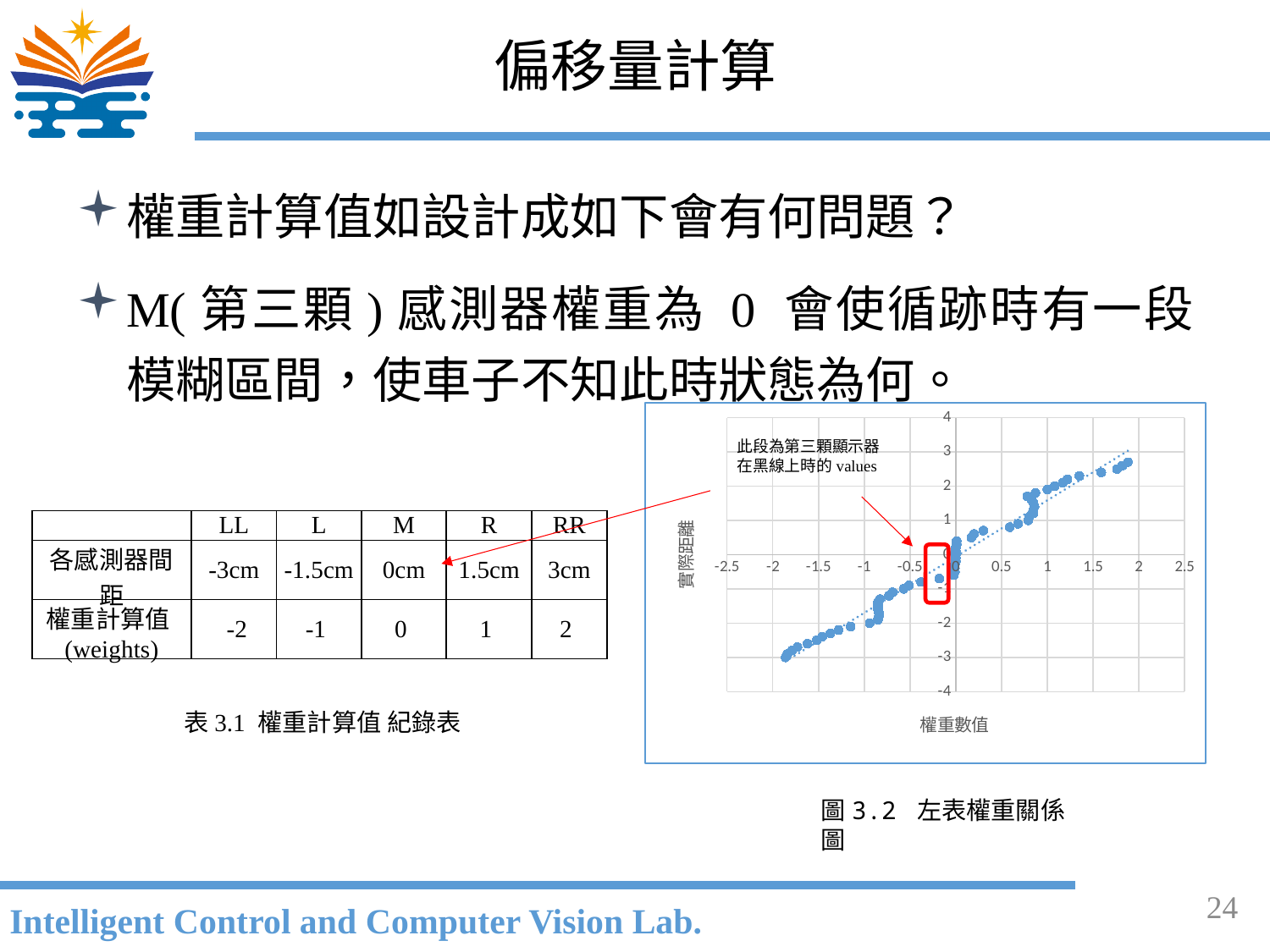

# 偏移量計算
權重計算值如設計成如下會有何問題？
M(第三顆)感測器權重為 0 會使循跡時有一段模糊區間，使車子不知此時狀態為何。

### Chart

| Category |  |
|---|---|
此段為第三顆顯示器在黑線上時的values

|  | LL | L | M | R | RR |
| --- | --- | --- | --- | --- | --- |
| 各感測器間距 | -3cm | -1.5cm | 0cm | 1.5cm | 3cm |
| 權重計算值(weights) | -2 | -1 | 0 | 1 | 2 |
表3.1 權重計算值 紀錄表
圖3.2 左表權重關係圖
24